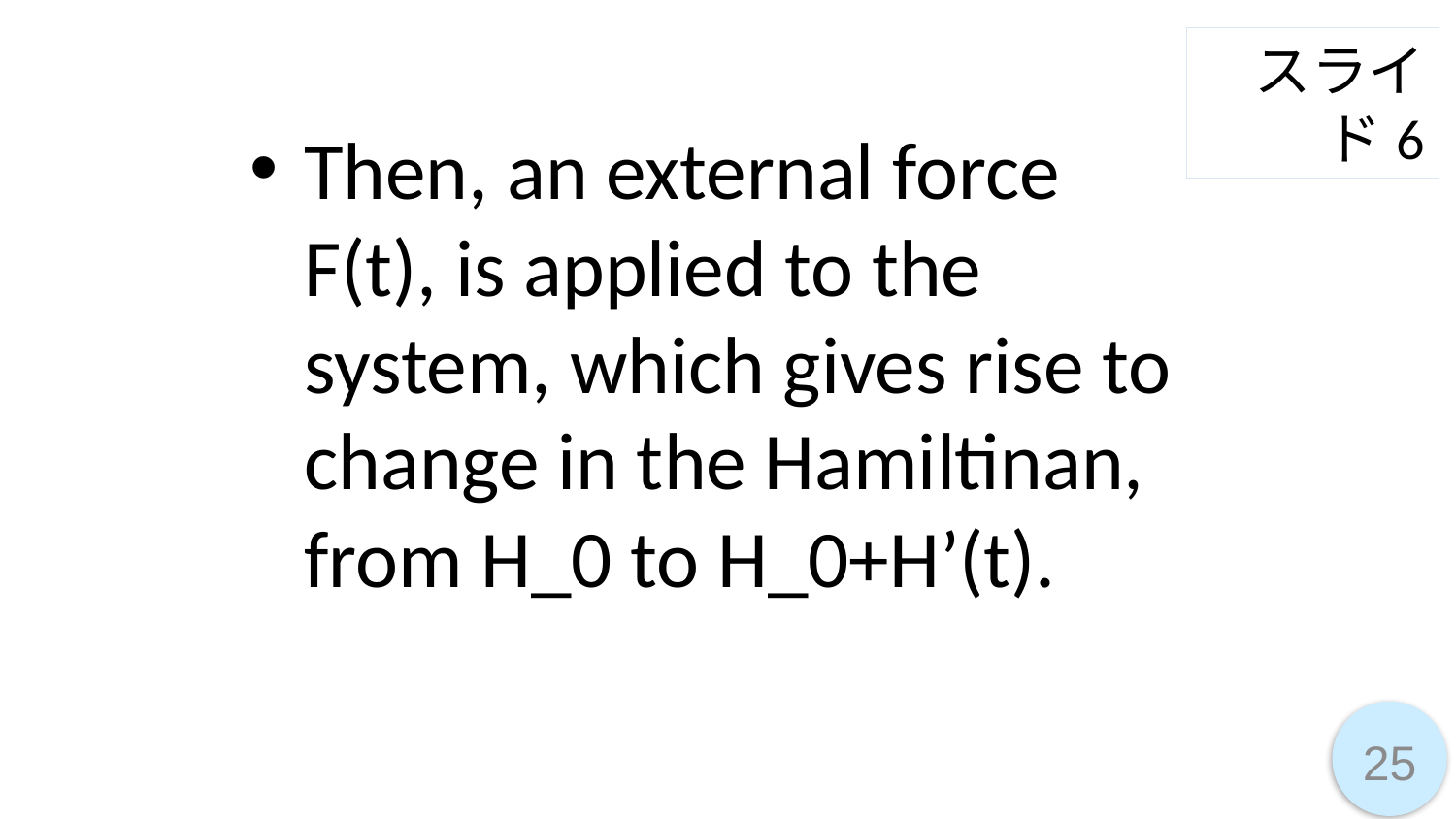

スライド6
Then, an external force F(t), is applied to the system, which gives rise to change in the Hamiltinan, from H_0 to H_0+H’(t).
25